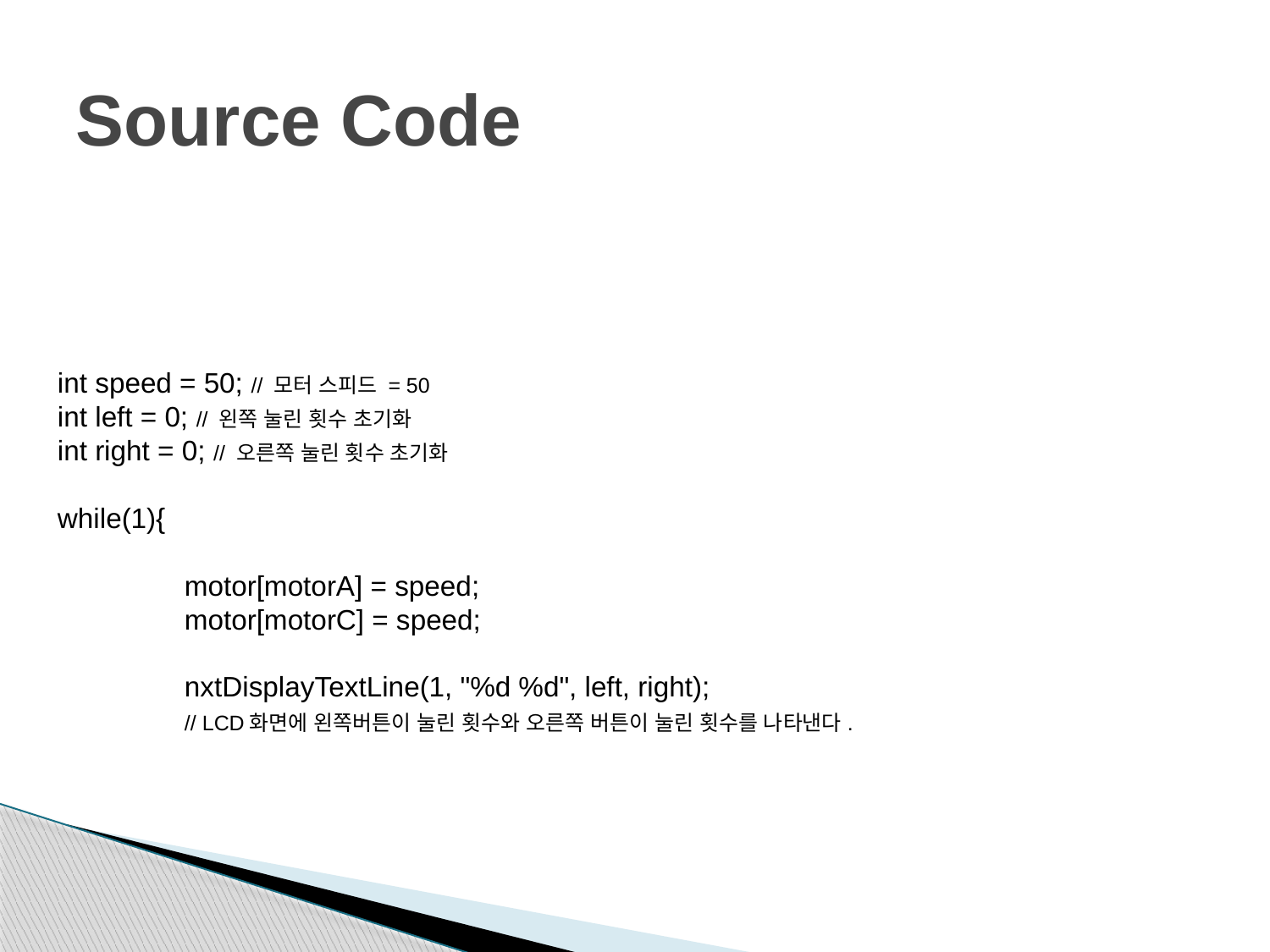

# Source Code
int speed = 50; // 모터 스피드 = 50
int left = 0; // 왼쪽 눌린 횟수 초기화
int right = 0; // 오른쪽 눌린 횟수 초기화

while(1){

	motor[motorA] = speed;
	motor[motorC] = speed;

	nxtDisplayTextLine(1, "%d %d", left, right);
	// LCD화면에 왼쪽버튼이 눌린 횟수와 오른쪽 버튼이 눌린 횟수를 나타낸다.